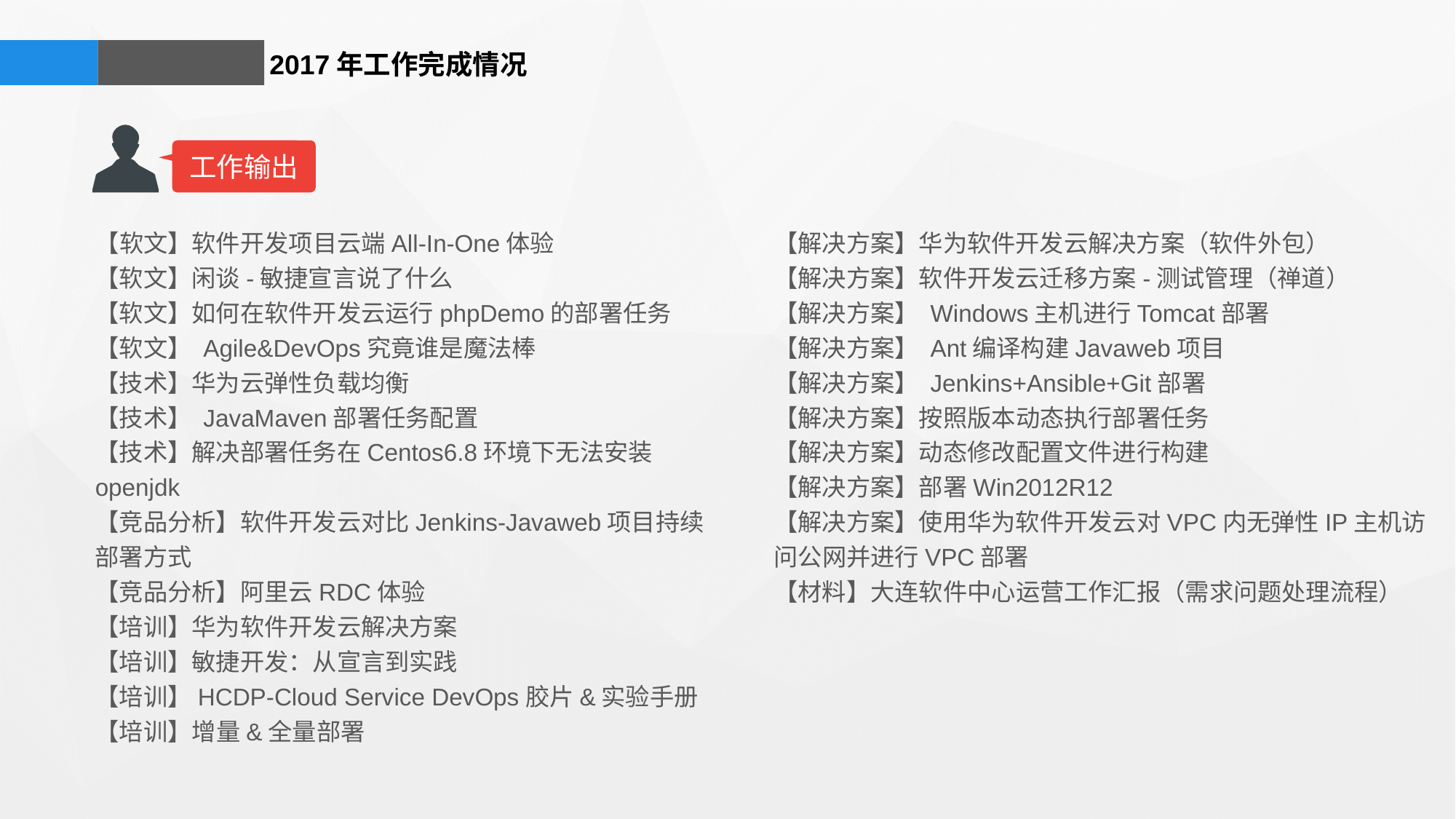

2017年工作完成情况

工作输出

【软文】软件开发项目云端All-In-One体验
【软文】闲谈-敏捷宣言说了什么
【软文】如何在软件开发云运行phpDemo的部署任务
【软文】 Agile&DevOps究竟谁是魔法棒
【技术】华为云弹性负载均衡
【技术】 JavaMaven部署任务配置
【技术】解决部署任务在Centos6.8环境下无法安装openjdk
【竞品分析】软件开发云对比Jenkins-Javaweb项目持续部署方式
【竞品分析】阿里云RDC体验
【培训】华为软件开发云解决方案
【培训】敏捷开发：从宣言到实践
【培训】HCDP-Cloud Service DevOps胶片&实验手册
【培训】增量&全量部署
【解决方案】华为软件开发云解决方案（软件外包）
【解决方案】软件开发云迁移方案-测试管理（禅道）
【解决方案】 Windows主机进行Tomcat部署
【解决方案】 Ant编译构建Javaweb项目
【解决方案】 Jenkins+Ansible+Git部署
【解决方案】按照版本动态执行部署任务
【解决方案】动态修改配置文件进行构建
【解决方案】部署Win2012R12
【解决方案】使用华为软件开发云对VPC内无弹性IP主机访问公网并进行VPC部署
【材料】大连软件中心运营工作汇报（需求问题处理流程）